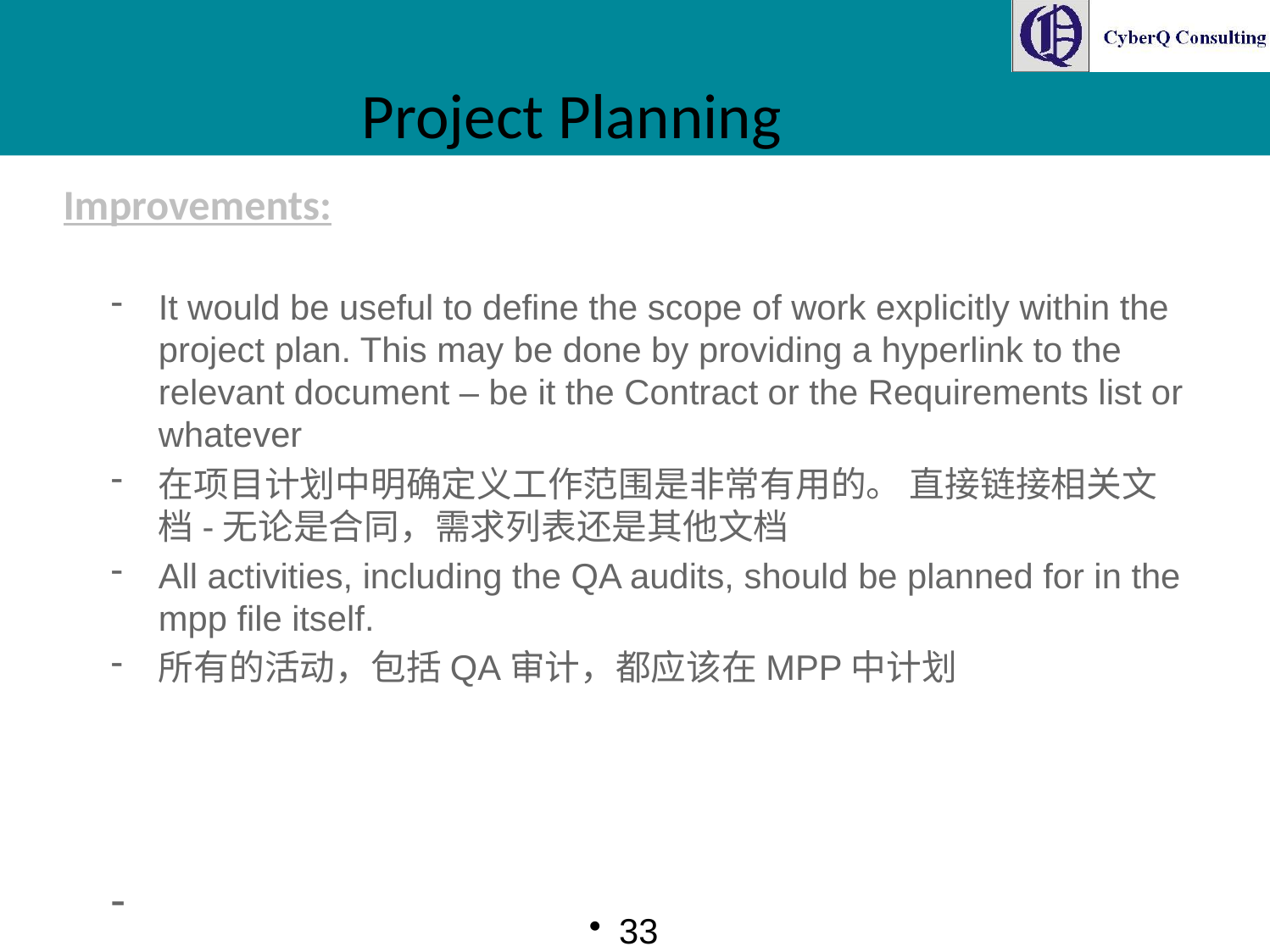

Project Planning
Improvements:

It would be useful to define the scope of work explicitly within the project plan. This may be done by providing a hyperlink to the relevant document – be it the Contract or the Requirements list or whatever
在项目计划中明确定义工作范围是非常有用的。 直接链接相关文档-无论是合同，需求列表还是其他文档
All activities, including the QA audits, should be planned for in the mpp file itself.
所有的活动，包括QA审计，都应该在MPP中计划

33